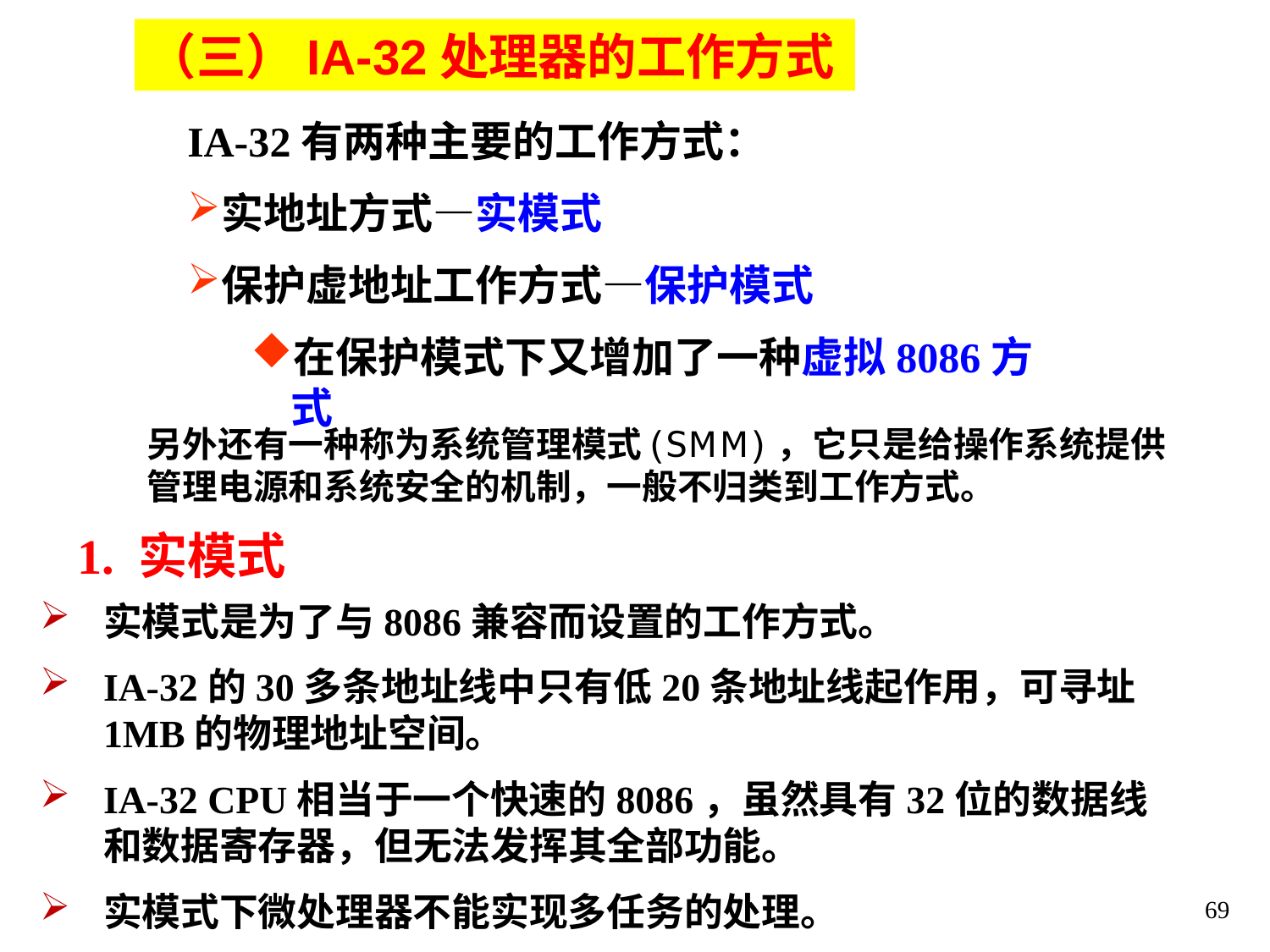

（三）IA-32处理器的工作方式
IA-32有两种主要的工作方式：
实地址方式—实模式
保护虚地址工作方式—保护模式
在保护模式下又增加了一种虚拟8086方式
另外还有一种称为系统管理模式(SMM)，它只是给操作系统提供管理电源和系统安全的机制，一般不归类到工作方式。
1. 实模式
实模式是为了与8086兼容而设置的工作方式。
IA-32的30多条地址线中只有低20条地址线起作用，可寻址1MB的物理地址空间。
IA-32 CPU相当于一个快速的8086，虽然具有32位的数据线和数据寄存器，但无法发挥其全部功能。
实模式下微处理器不能实现多任务的处理。
69